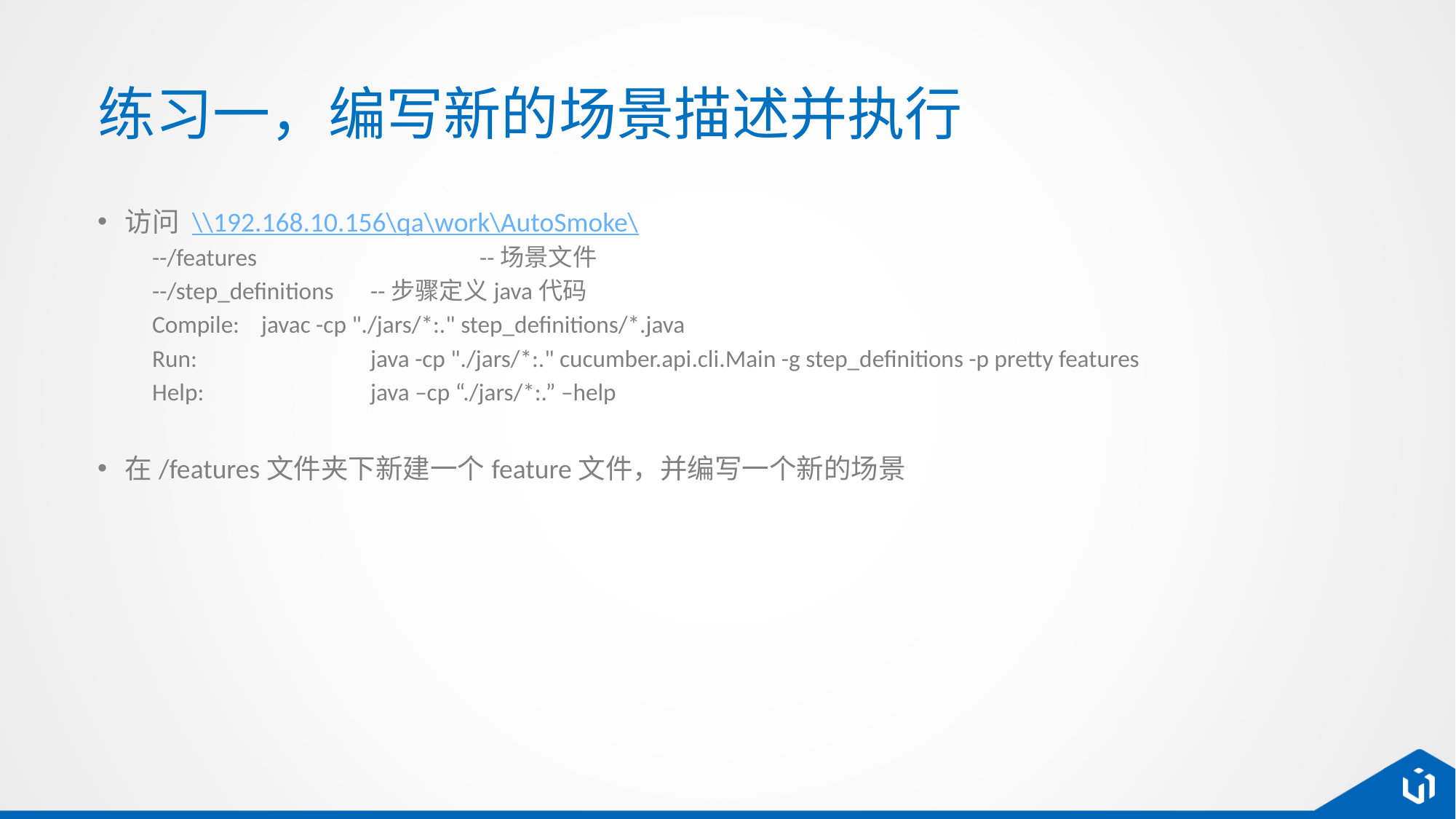

# 练习一，编写新的场景描述并执行
访问 \\192.168.10.156\qa\work\AutoSmoke\
--/features    		--场景文件
--/step_definitions 	--步骤定义java代码
Compile: 	javac -cp "./jars/*:." step_definitions/*.java
Run: 		java -cp "./jars/*:." cucumber.api.cli.Main -g step_definitions -p pretty features
Help:		java –cp “./jars/*:.” –help

在/features文件夹下新建一个feature文件，并编写一个新的场景